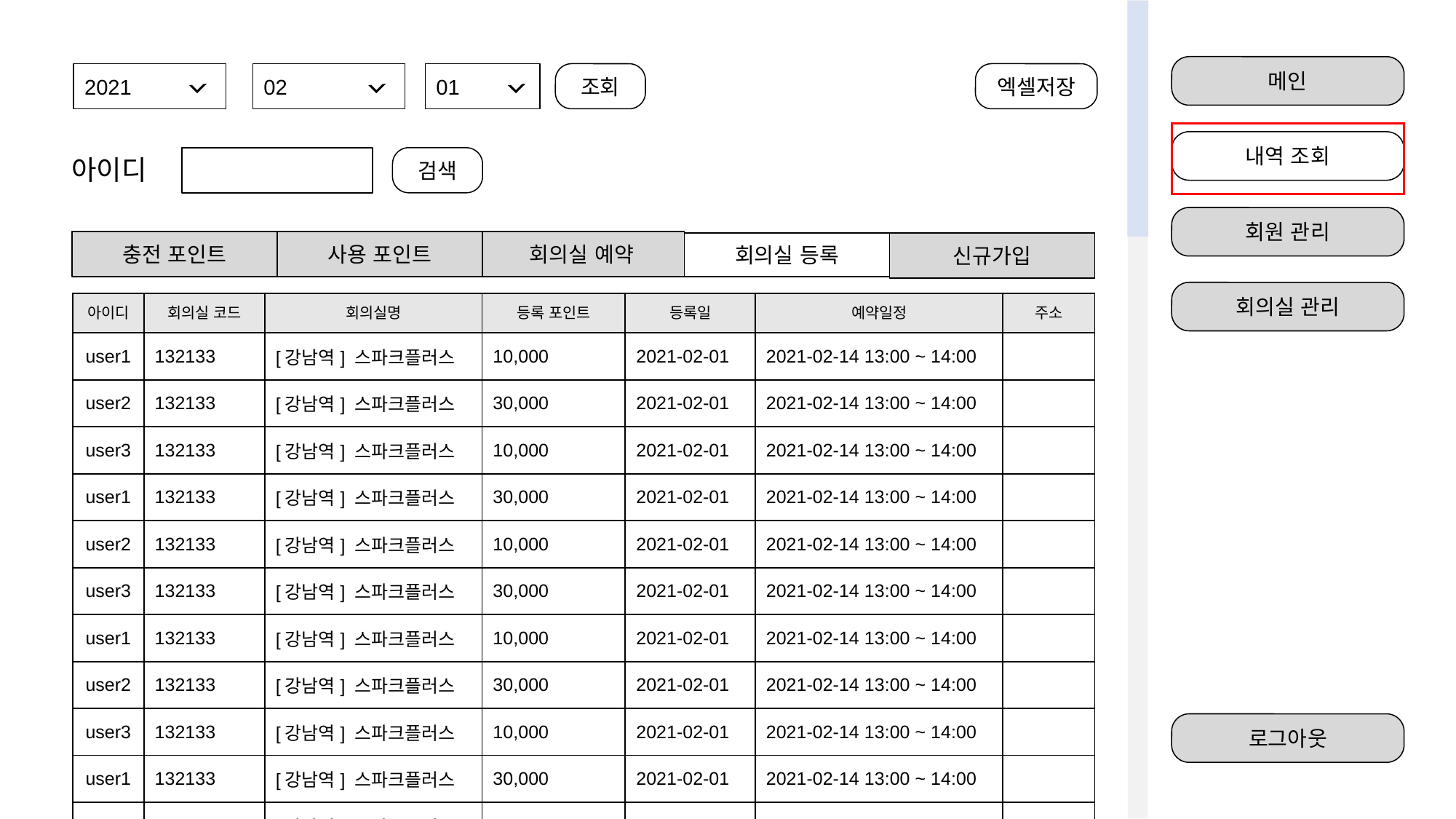

관리자 내역 조회 – 회의실 등록

메인
조회
엑셀저장
2021
02
01

내역 조회
아이디

검색
회원 관리
충전 포인트
사용 포인트
회의실 예약
신규가입
회의실 등록
회의실 관리
| 아이디 | 회의실 코드 | 회의실명 | 등록 포인트 | 등록일 | 예약일정 | 주소 |
| --- | --- | --- | --- | --- | --- | --- |
| user1 | 132133 | [강남역] 스파크플러스 | 10,000 | 2021-02-01 | 2021-02-14 13:00 ~ 14:00 |  |
| user2 | 132133 | [강남역] 스파크플러스 | 30,000 | 2021-02-01 | 2021-02-14 13:00 ~ 14:00 |  |
| user3 | 132133 | [강남역] 스파크플러스 | 10,000 | 2021-02-01 | 2021-02-14 13:00 ~ 14:00 |  |
| user1 | 132133 | [강남역] 스파크플러스 | 30,000 | 2021-02-01 | 2021-02-14 13:00 ~ 14:00 |  |
| user2 | 132133 | [강남역] 스파크플러스 | 10,000 | 2021-02-01 | 2021-02-14 13:00 ~ 14:00 |  |
| user3 | 132133 | [강남역] 스파크플러스 | 30,000 | 2021-02-01 | 2021-02-14 13:00 ~ 14:00 |  |
| user1 | 132133 | [강남역] 스파크플러스 | 10,000 | 2021-02-01 | 2021-02-14 13:00 ~ 14:00 |  |
| user2 | 132133 | [강남역] 스파크플러스 | 30,000 | 2021-02-01 | 2021-02-14 13:00 ~ 14:00 |  |
| user3 | 132133 | [강남역] 스파크플러스 | 10,000 | 2021-02-01 | 2021-02-14 13:00 ~ 14:00 |  |
| user1 | 132133 | [강남역] 스파크플러스 | 30,000 | 2021-02-01 | 2021-02-14 13:00 ~ 14:00 |  |
| user2 | 132133 | [강남역] 스파크플러스 | 10,000 | 2021-02-01 | 2021-02-14 13:00 ~ 14:00 |  |
| user3 | 132133 | [강남역] 스파크플러스 | 30,000 | 2021-02-01 | 2021-02-14 13:00 ~ 14:00 |  |
| user1 | 132133 | [강남역] 스파크플러스 | 10,000 | 2021-02-01 | 2021-02-14 13:00 ~ 14:00 |  |
로그아웃